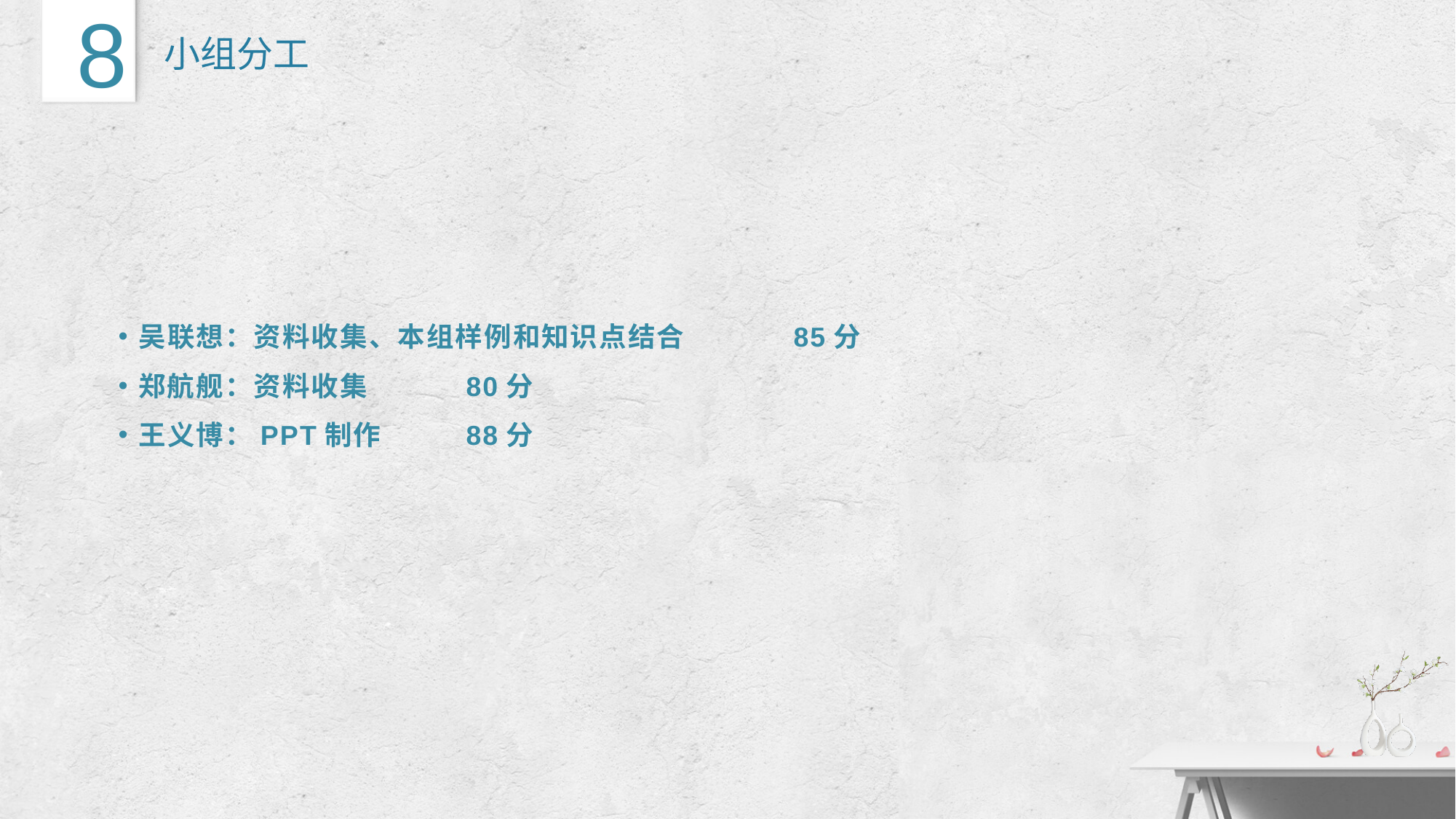

8
小组分工
吴联想：资料收集、本组样例和知识点结合	85分
郑航舰：资料收集	80分
王义博：PPT制作	88分